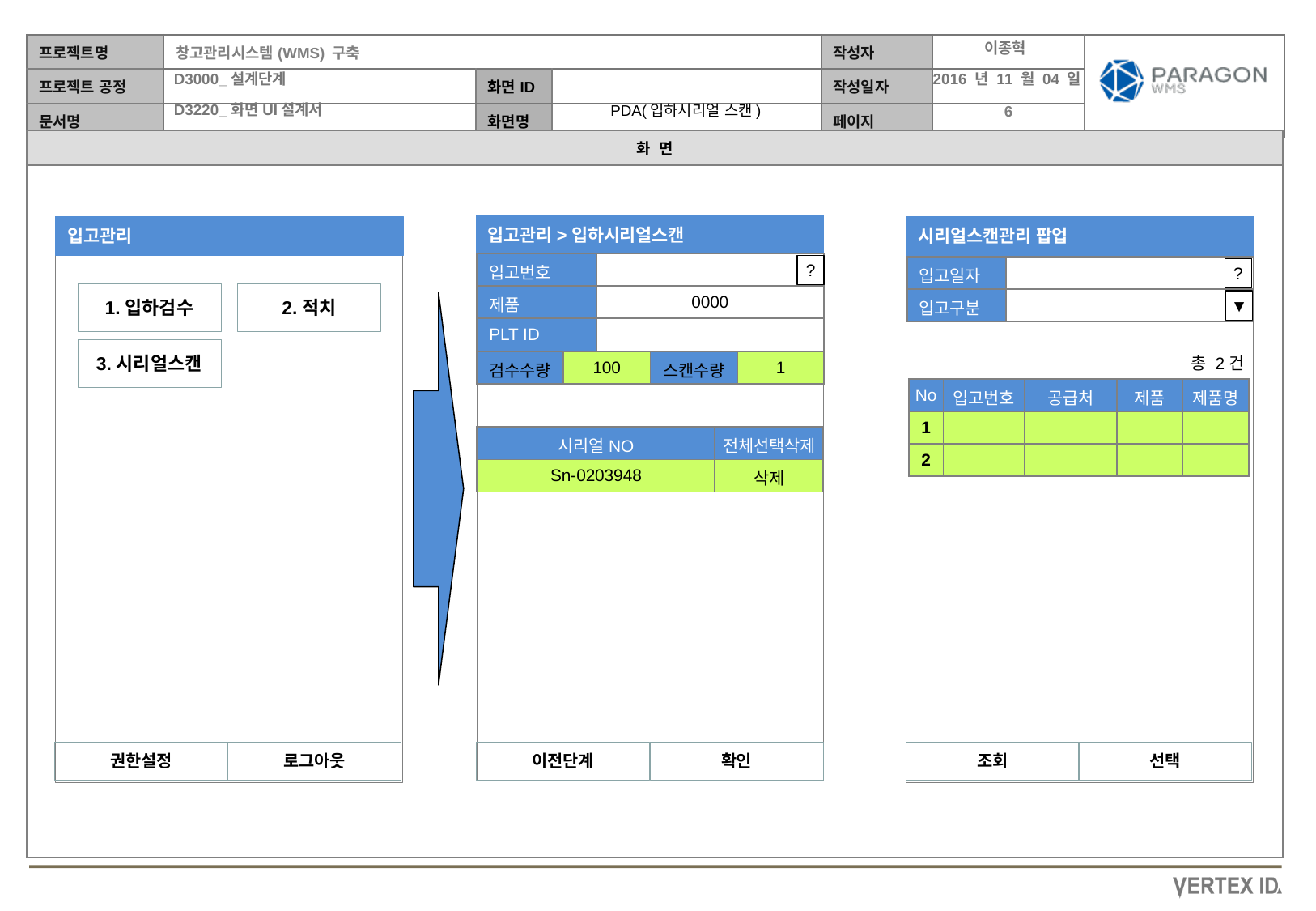

이종혁
2016 년 11 월 04 일
PDA(입하시리얼 스캔)
입고관리>입하시리얼스캔

입고관리
시리얼스캔관리 팝업

| 입고번호 |  |
| --- | --- |
| 제품 | 0000 |
| PLT ID |  |
?
| 입고일자 |  |  |  |  |
| --- | --- | --- | --- | --- |
| 입고구분 |  |  |  |  |
?
1.입하검수
2.적치
▼

3.시리얼스캔
총 2건
| 검수수량 | 100 | 스캔수량 | 1 |
| --- | --- | --- | --- |
| No | 입고번호 | 공급처 | 제품 | 제품명 |
| --- | --- | --- | --- | --- |
| 1 |  |  |  |  |
| 2 |  |  |  |  |
| 시리얼NO | 전체선택삭제 |
| --- | --- |
| Sn-0203948 | 삭제 |
권한설정
로그아웃
이전단계
확인
조회
선택